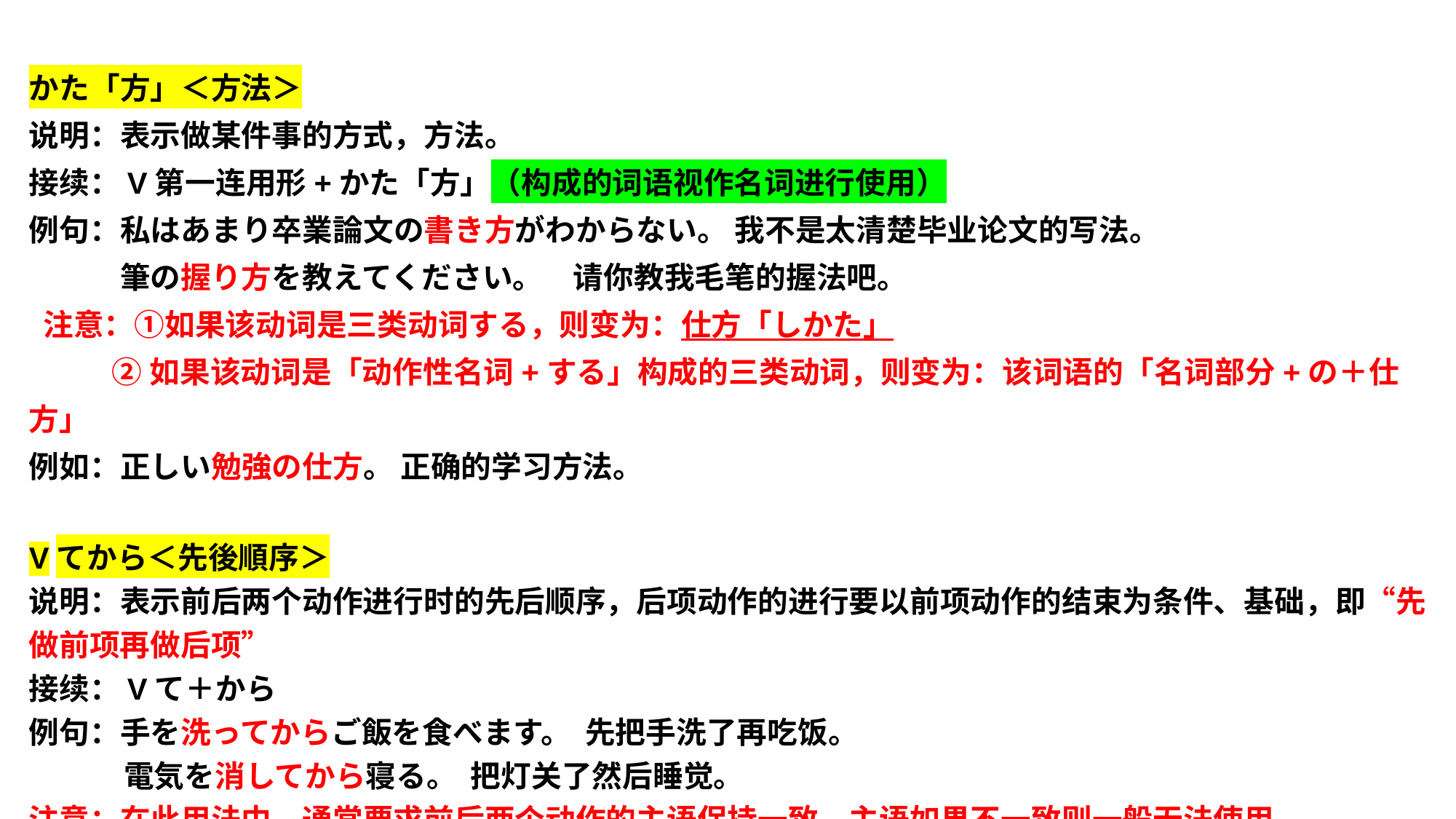

かた「方」＜方法＞
说明：表示做某件事的方式，方法。
接续：V第一连用形+かた「方」（构成的词语视作名词进行使用）
例句：私はあまり卒業論文の書き方がわからない。 我不是太清楚毕业论文的写法。
　　　筆の握り方を教えてください。　请你教我毛笔的握法吧。
 注意：①如果该动词是三类动词する，则变为：仕方「しかた」
            ②如果该动词是「动作性名词+する」构成的三类动词，则变为：该词语的「名词部分+の＋仕方」
例如：正しい勉強の仕方。 正确的学习方法。

Vてから＜先後順序＞
说明：表示前后两个动作进行时的先后顺序，后项动作的进行要以前项动作的结束为条件、基础，即“先做前项再做后项”
接续：Vて＋から
例句：手を洗ってからご飯を食べます。  先把手洗了再吃饭。
             電気を消してから寝る。  把灯关了然后睡觉。
注意：在此用法中，通常要求前后两个动作的主语保持一致，主语如果不一致则一般无法使用。